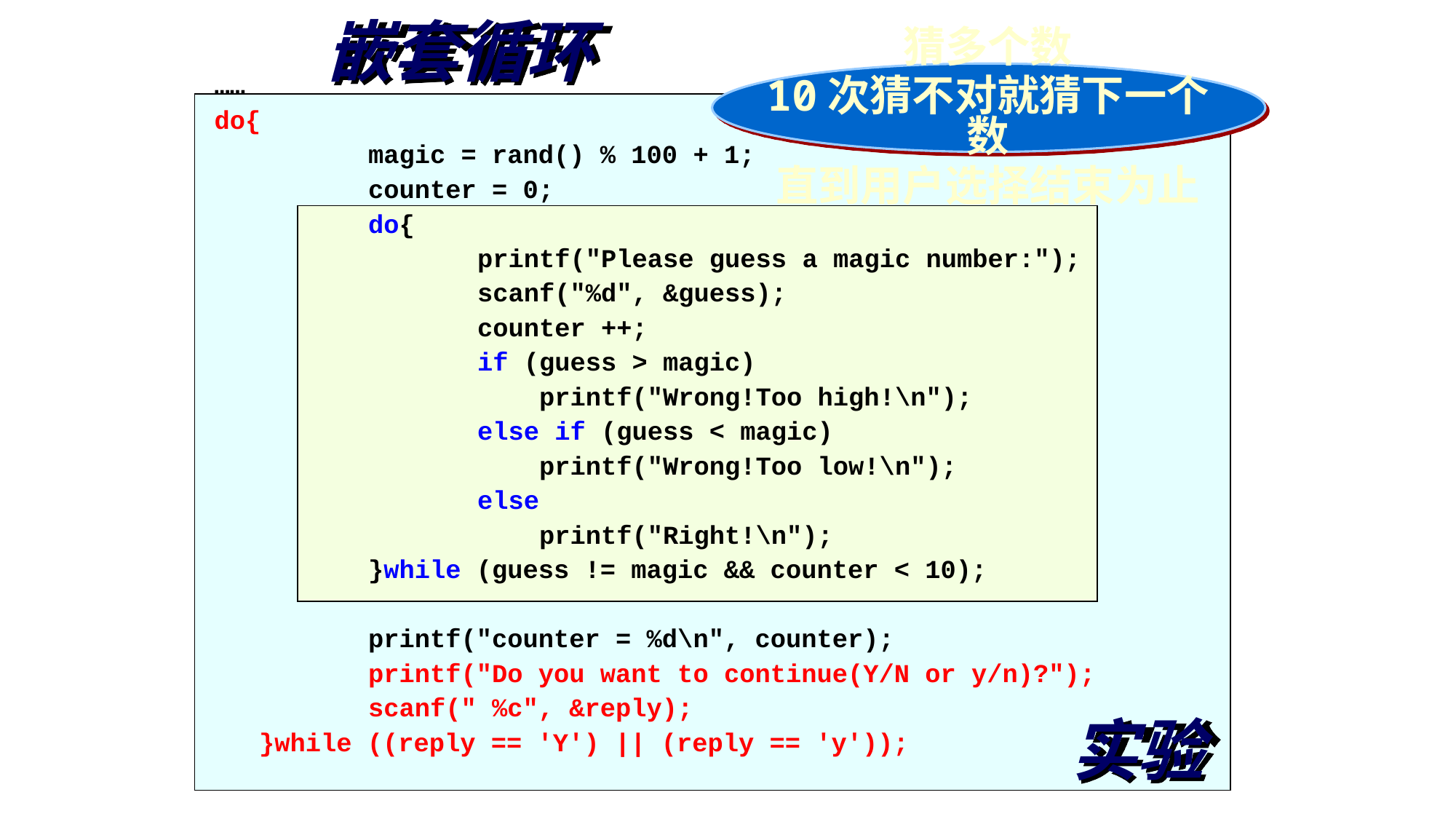

# 嵌套循环
猜多个数
10次猜不对就猜下一个数
直到用户选择结束为止

……
do{
		magic = rand() % 100 + 1;
		counter = 0;
		do{
			printf("Please guess a magic number:");
			scanf("%d", &guess);
			counter ++;
			if (guess > magic)
			    printf("Wrong!Too high!\n");
			else if (guess < magic)
			    printf("Wrong!Too low!\n");
			else
			    printf("Right!\n");
		}while (guess != magic && counter < 10);

		printf("counter = %d\n", counter);
		printf("Do you want to continue(Y/N or y/n)?");
		scanf(" %c", &reply);
	}while ((reply == 'Y') || (reply == 'y'));

实验